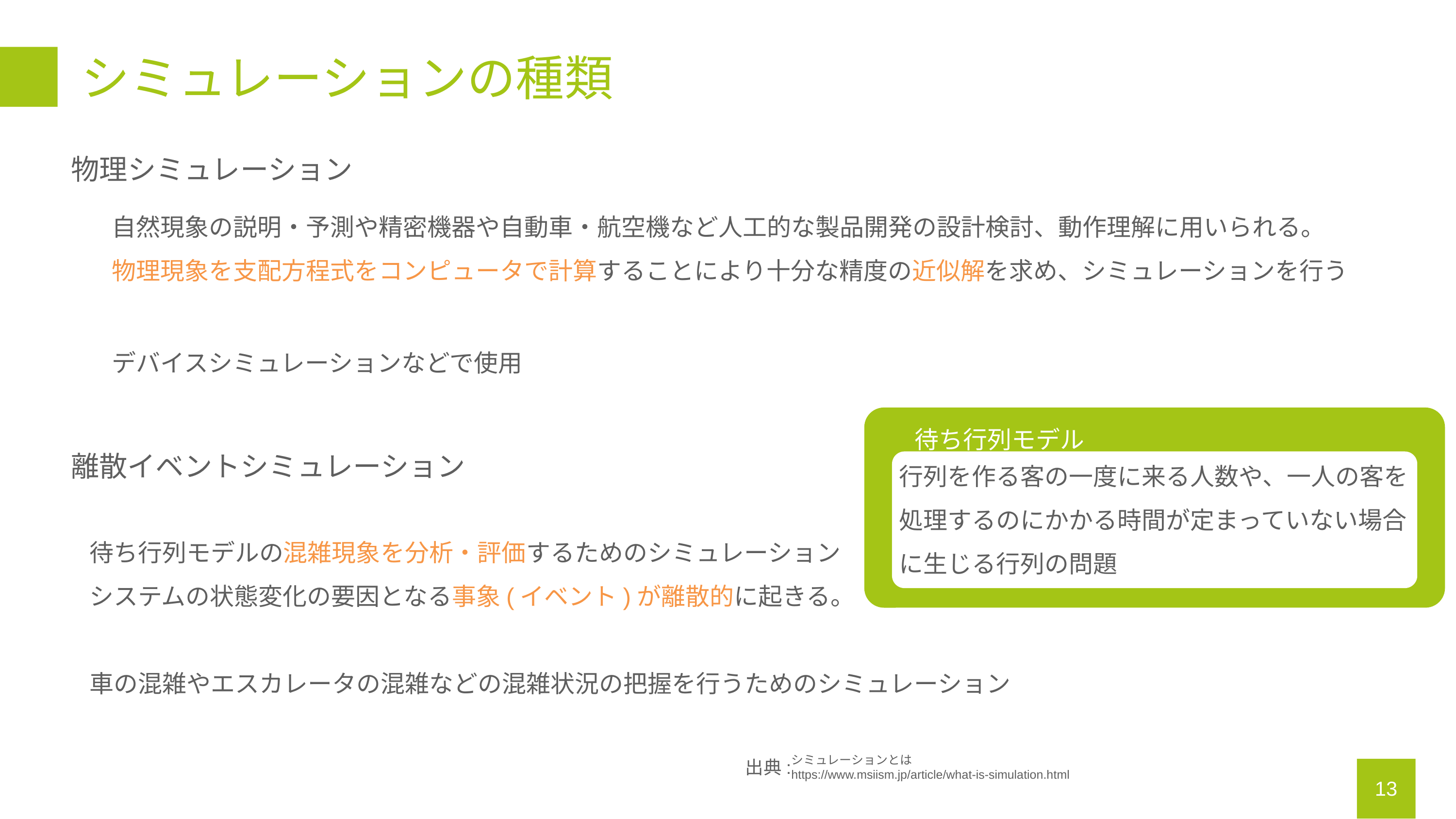

# シミュレーションの種類
物理シミュレーション
自然現象の説明・予測や精密機器や自動車・航空機など人工的な製品開発の設計検討、動作理解に用いられる。
物理現象を支配方程式をコンピュータで計算することにより十分な精度の近似解を求め、シミュレーションを行う
デバイスシミュレーションなどで使用
待ち行列モデル

行列を作る客の一度に来る人数や、一人の客を
処理するのにかかる時間が定まっていない場合
に生じる行列の問題

離散イベントシミュレーション
待ち行列モデルの混雑現象を分析・評価するためのシミュレーション
システムの状態変化の要因となる事象(イベント)が離散的に起きる。

車の混雑やエスカレータの混雑などの混雑状況の把握を行うためのシミュレーション
シミュレーションとは
https://www.msiism.jp/article/what-is-simulation.html
出典:
13